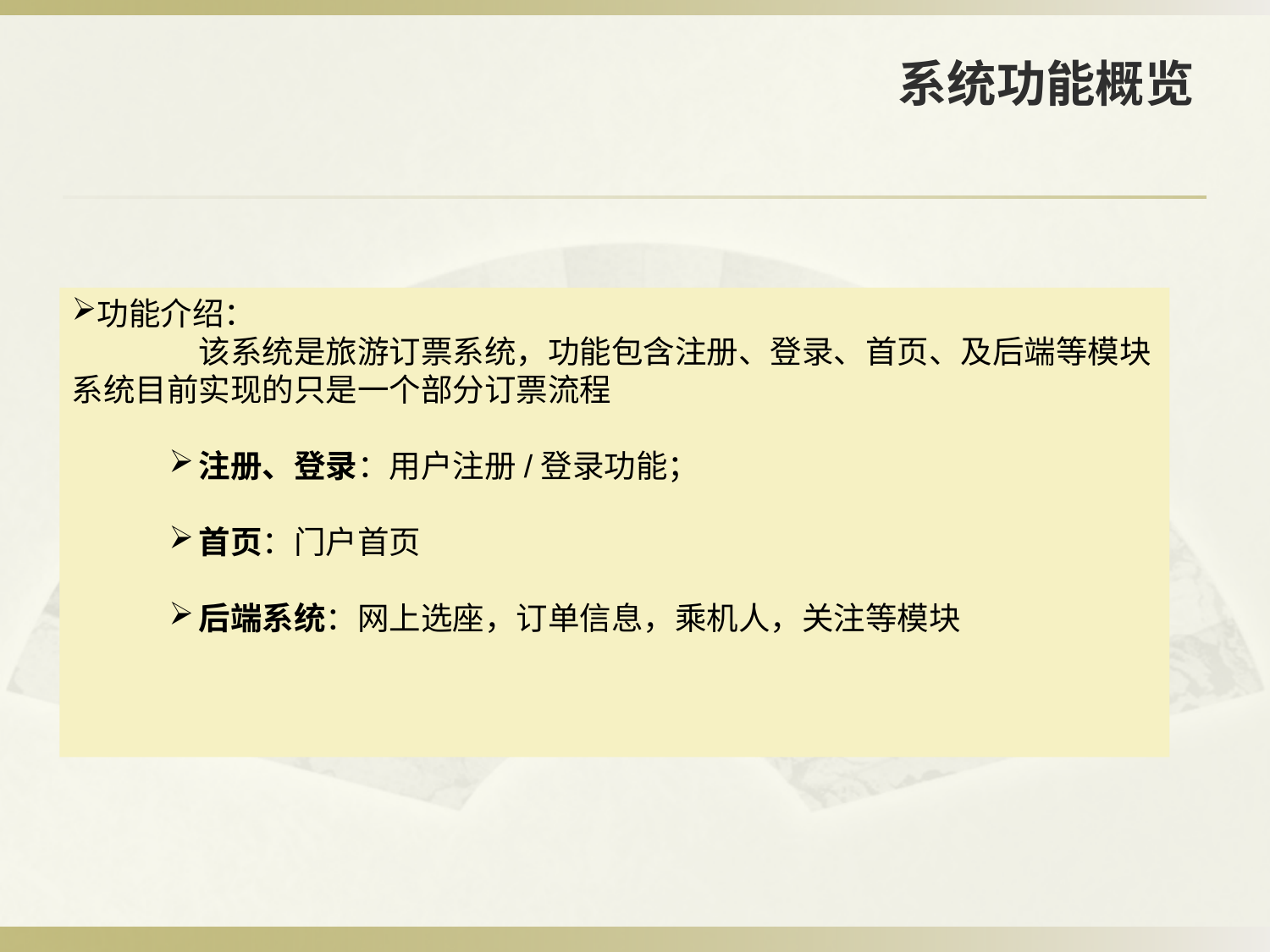

# 系统功能概览
功能介绍：
	该系统是旅游订票系统，功能包含注册、登录、首页、及后端等模块 系统目前实现的只是一个部分订票流程

注册、登录：用户注册/登录功能；

首页：门户首页

后端系统：网上选座，订单信息，乘机人，关注等模块